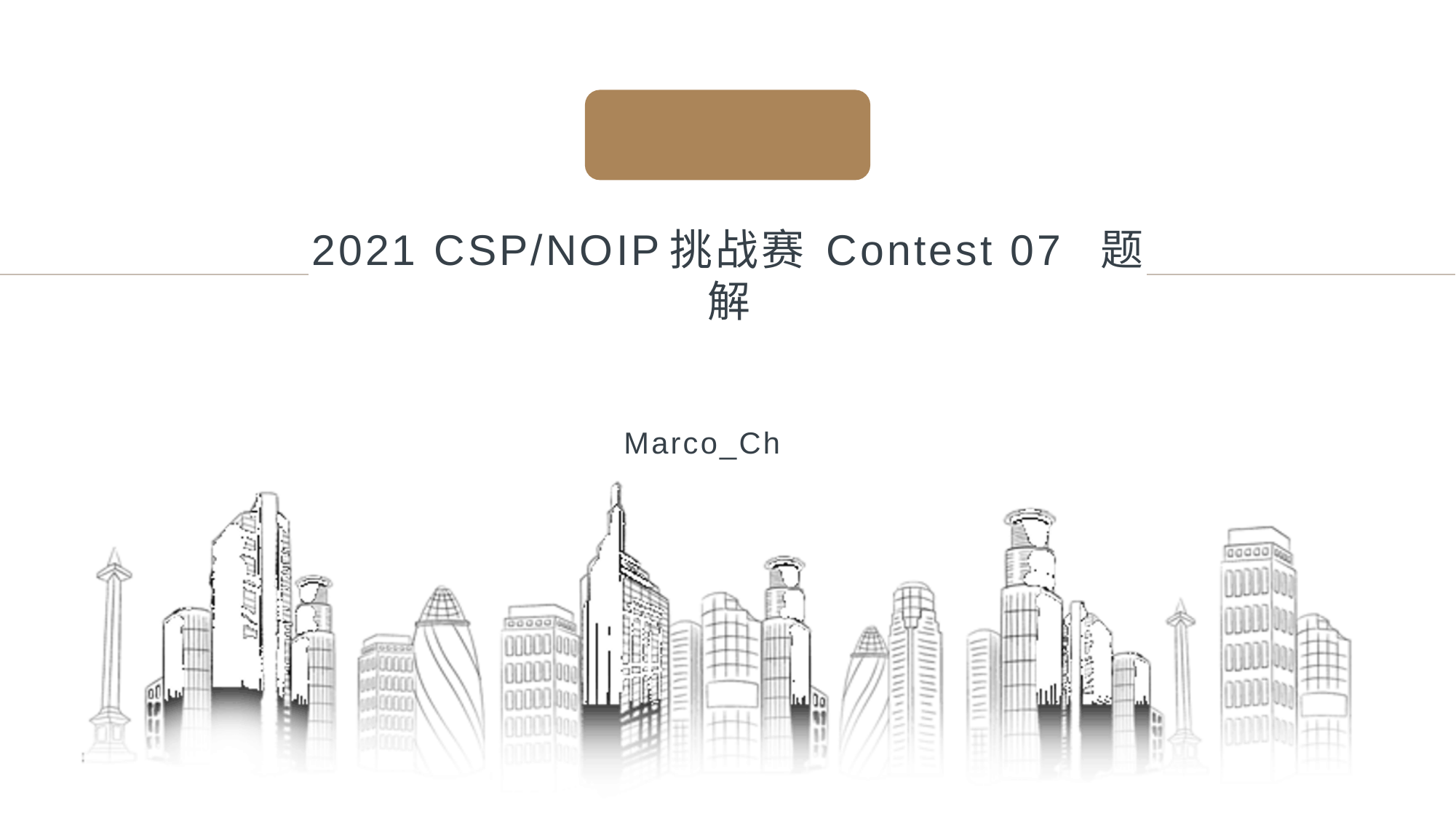

# 2021 CSP/NOIP挑战赛 Contest 07  题解
Marco_Ch